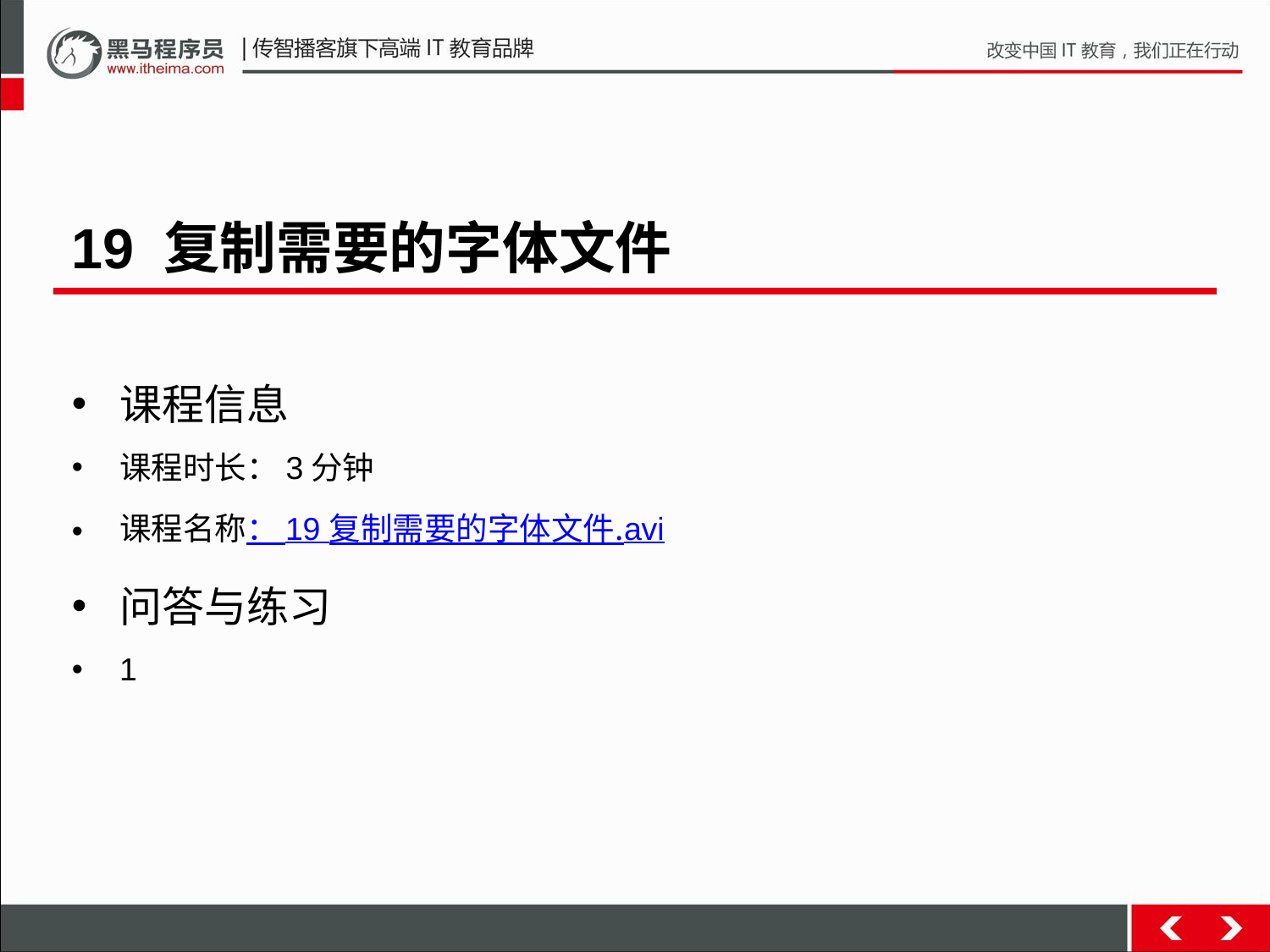

19 复制需要的字体文件
课程信息
课程时长：3分钟
课程名称： 19 复制需要的字体文件.avi
问答与练习
1